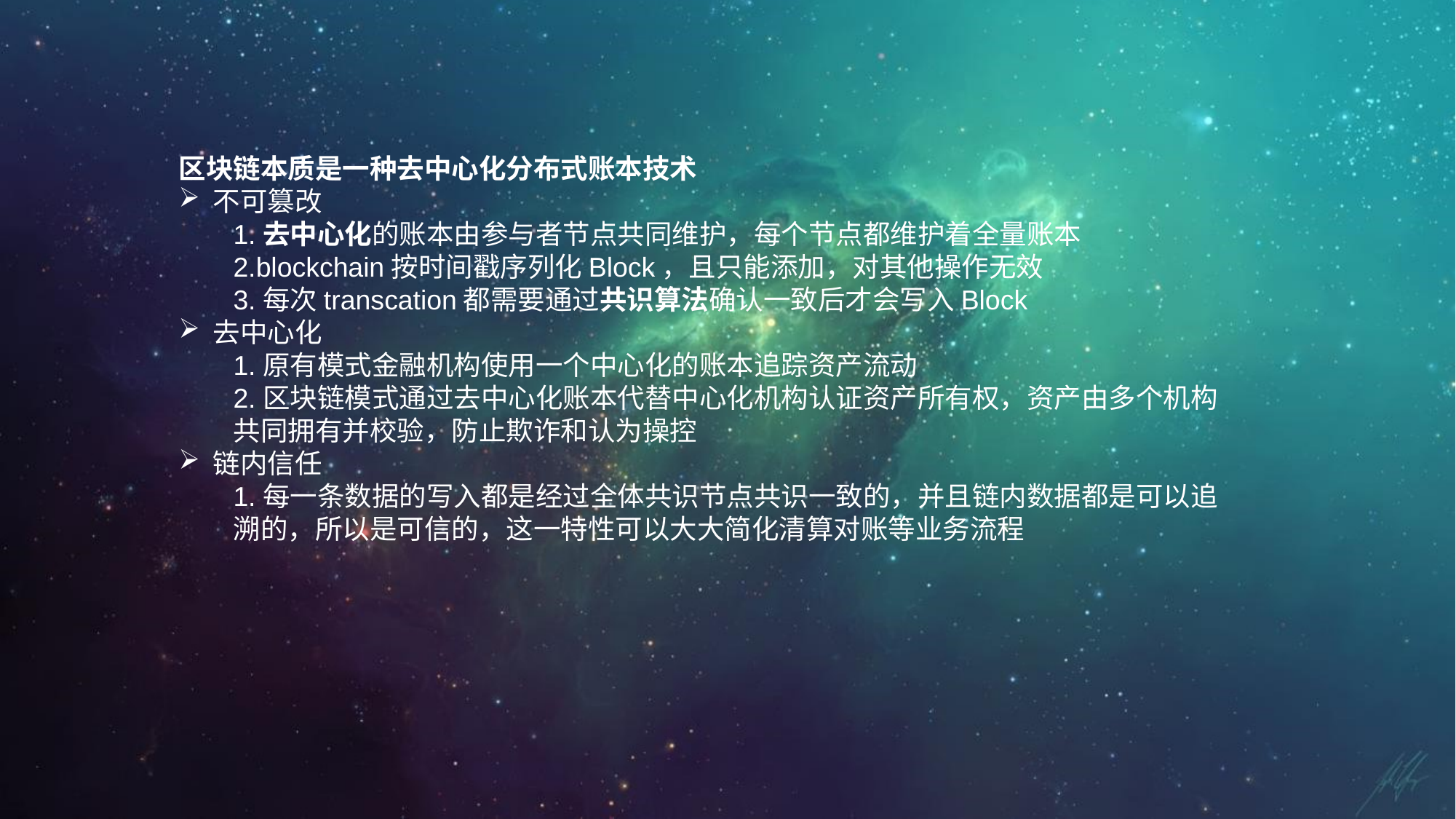

区块链本质是一种去中心化分布式账本技术
不可篡改
1.去中心化的账本由参与者节点共同维护，每个节点都维护着全量账本
2.blockchain按时间戳序列化Block，且只能添加，对其他操作无效
3.每次transcation都需要通过共识算法确认一致后才会写入Block
去中心化
1.原有模式金融机构使用一个中心化的账本追踪资产流动
2.区块链模式通过去中心化账本代替中心化机构认证资产所有权，资产由多个机构共同拥有并校验，防止欺诈和认为操控
链内信任
1.每一条数据的写入都是经过全体共识节点共识一致的，并且链内数据都是可以追溯的，所以是可信的，这一特性可以大大简化清算对账等业务流程